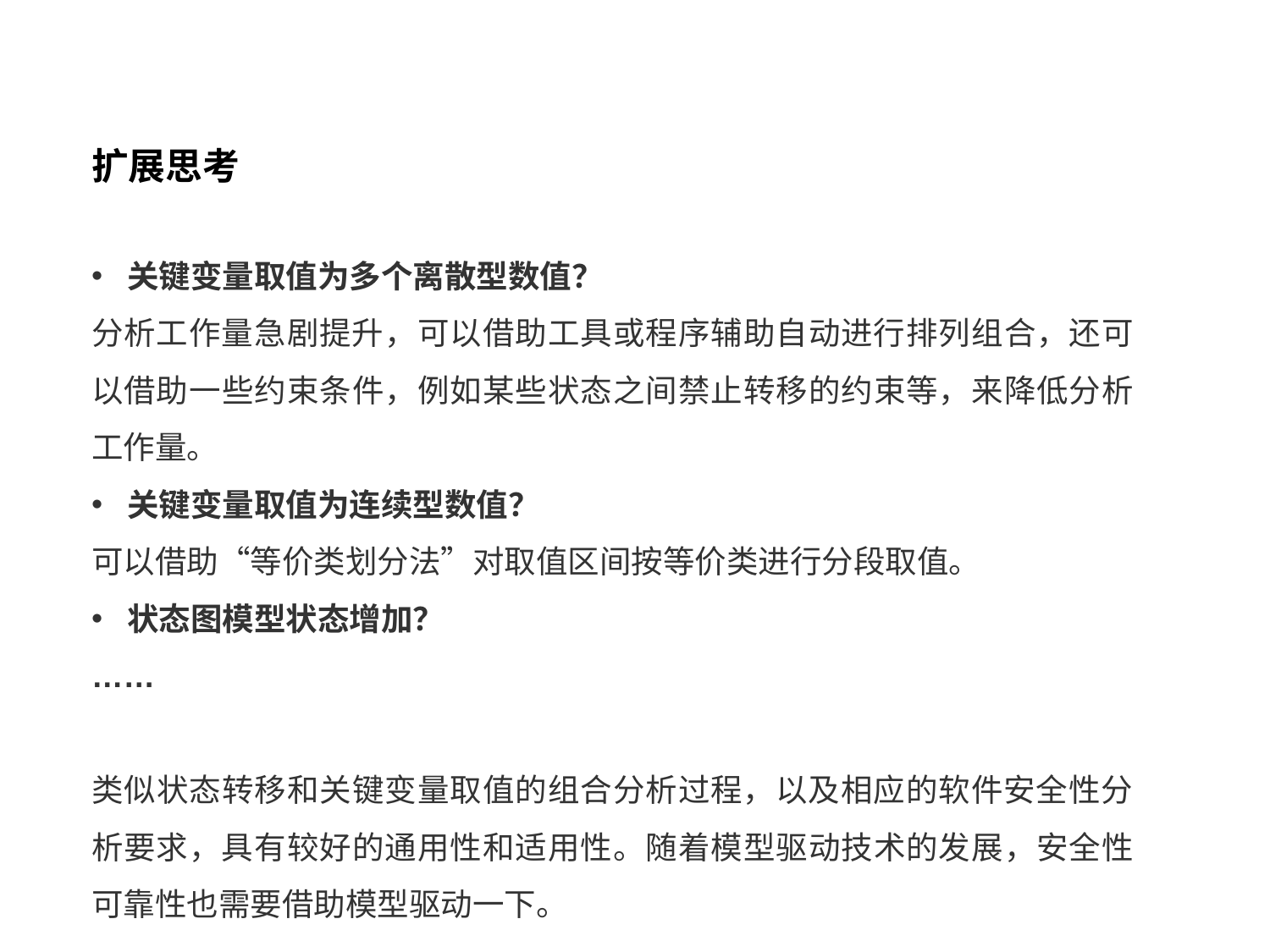

# 扩展思考
关键变量取值为多个离散型数值？
分析工作量急剧提升，可以借助工具或程序辅助自动进行排列组合，还可以借助一些约束条件，例如某些状态之间禁止转移的约束等，来降低分析工作量。
关键变量取值为连续型数值？
可以借助“等价类划分法”对取值区间按等价类进行分段取值。
状态图模型状态增加？
……

类似状态转移和关键变量取值的组合分析过程，以及相应的软件安全性分析要求，具有较好的通用性和适用性。随着模型驱动技术的发展，安全性可靠性也需要借助模型驱动一下。